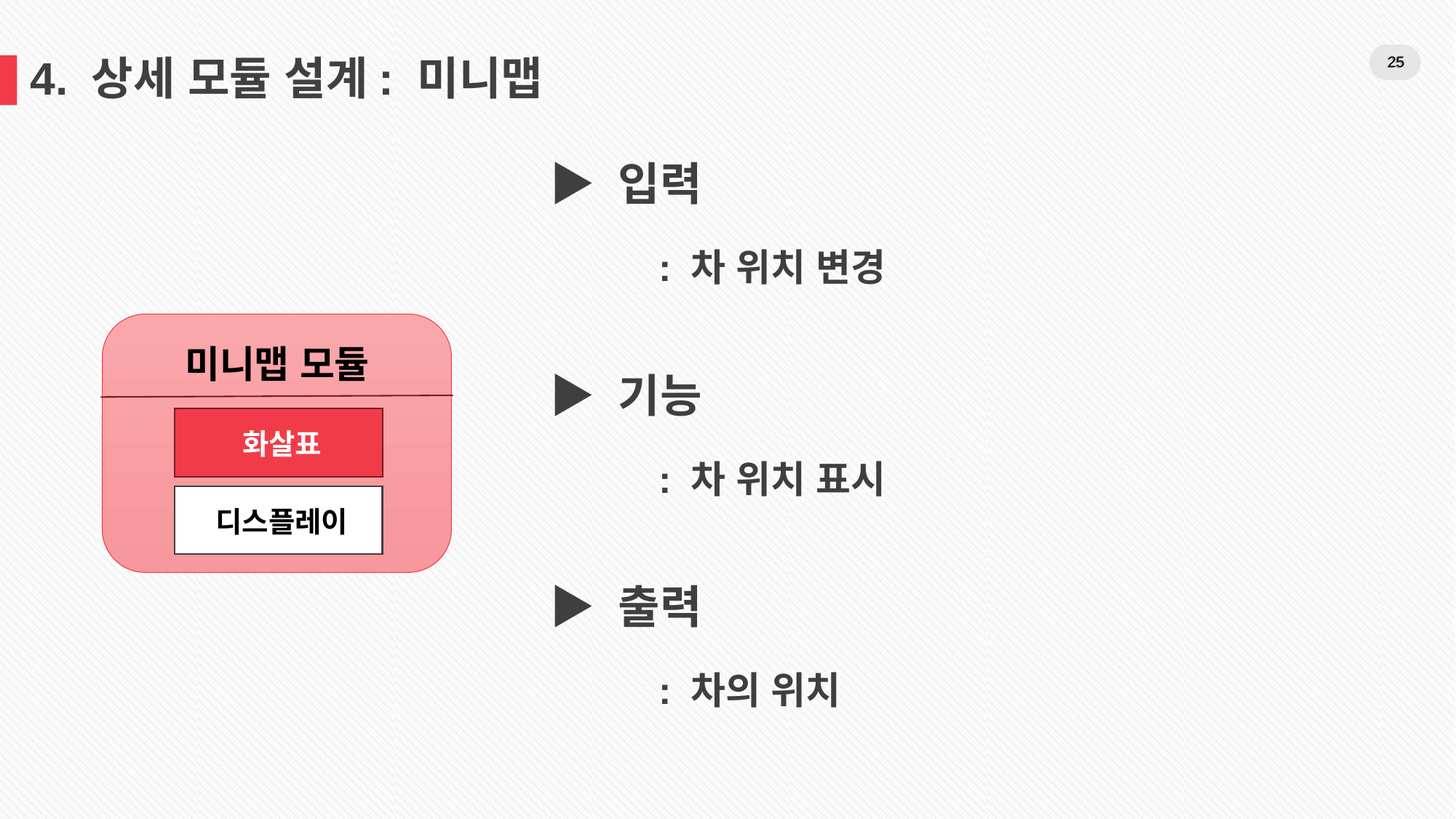

25
25
4. 상세 모듈 설계: 미니맵
▶ 입력
	: 차 위치 변경

▶ 기능
	: 차 위치 표시

▶ 출력
	: 차의 위치

미니맵 모듈

화살표

디스플레이